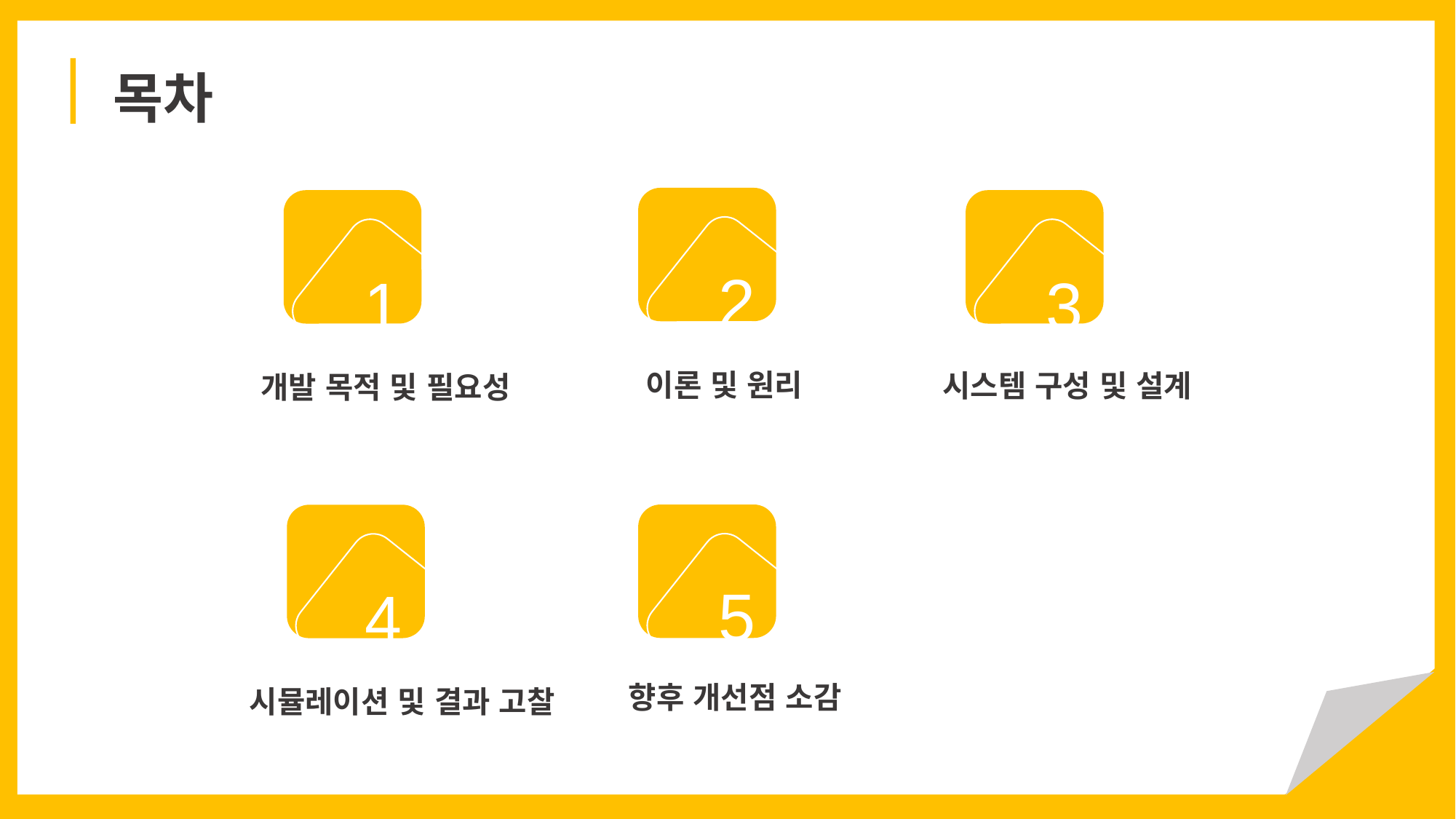

목차

2
1
3
이론 및 원리
시스템 구성 및 설계
개발 목적 및 필요성

5
4

향후 개선점 소감
시뮬레이션 및 결과 고찰